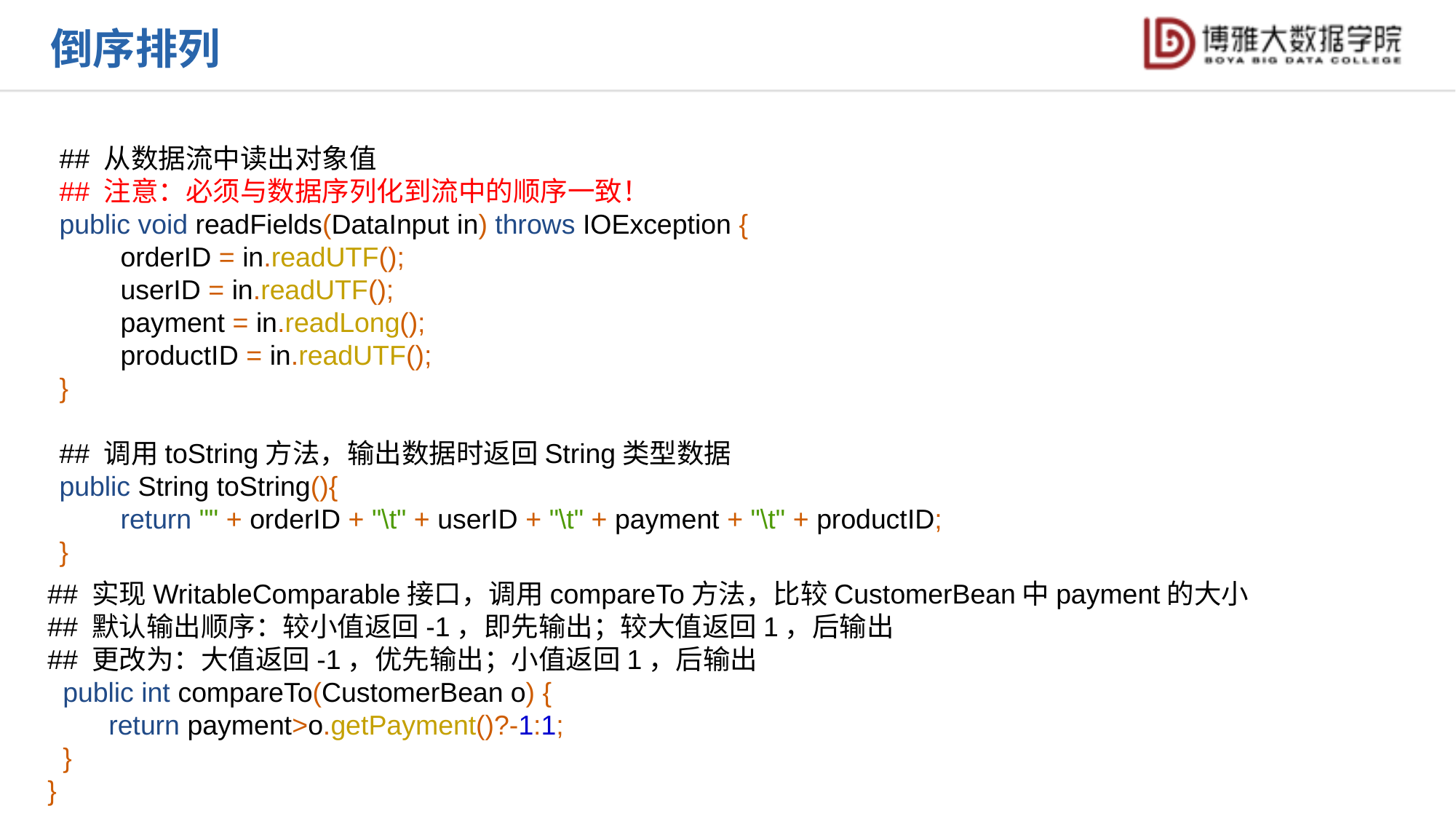

倒序排列
## 从数据流中读出对象值
## 注意：必须与数据序列化到流中的顺序一致！
public void readFields(DataInput in) throws IOException {
        orderID = in.readUTF();
        userID = in.readUTF();
        payment = in.readLong();
        productID = in.readUTF();
}

## 调用toString方法，输出数据时返回String类型数据
public String toString(){
        return "" + orderID + "\t" + userID + "\t" + payment + "\t" + productID;
}

## 实现WritableComparable接口，调用compareTo方法，比较CustomerBean中payment的大小
## 默认输出顺序：较小值返回-1，即先输出；较大值返回1，后输出
## 更改为：大值返回-1，优先输出；小值返回1，后输出
  public int compareTo(CustomerBean o) {
        return payment>o.getPayment()?-1:1;
  }
}